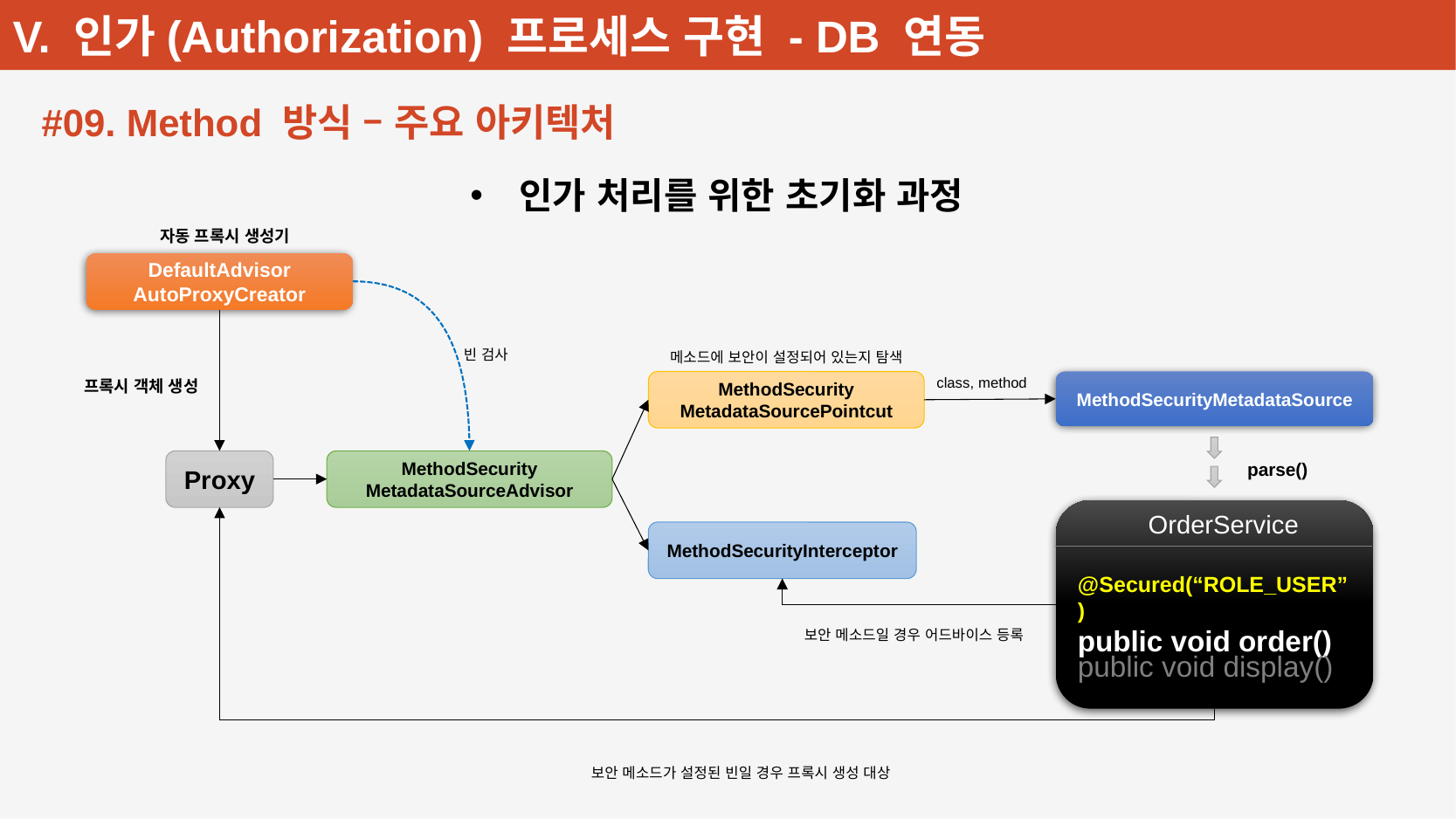

#09. Method 방식 – 주요 아키텍처
인가 처리를 위한 초기화 과정
자동 프록시 생성기
DefaultAdvisor
AutoProxyCreator
빈 검사
메소드에 보안이 설정되어 있는지 탐색
class, method
프록시 객체 생성
MethodSecurity
MetadataSourcePointcut
MethodSecurityMetadataSource

parse()
Proxy
MethodSecurity
MetadataSourceAdvisor

OrderService
MethodSecurityInterceptor
@Secured(“ROLE_USER”)
public void order()
보안 메소드일 경우 어드바이스 등록
public void display()
보안 메소드가 설정된 빈일 경우 프록시 생성 대상